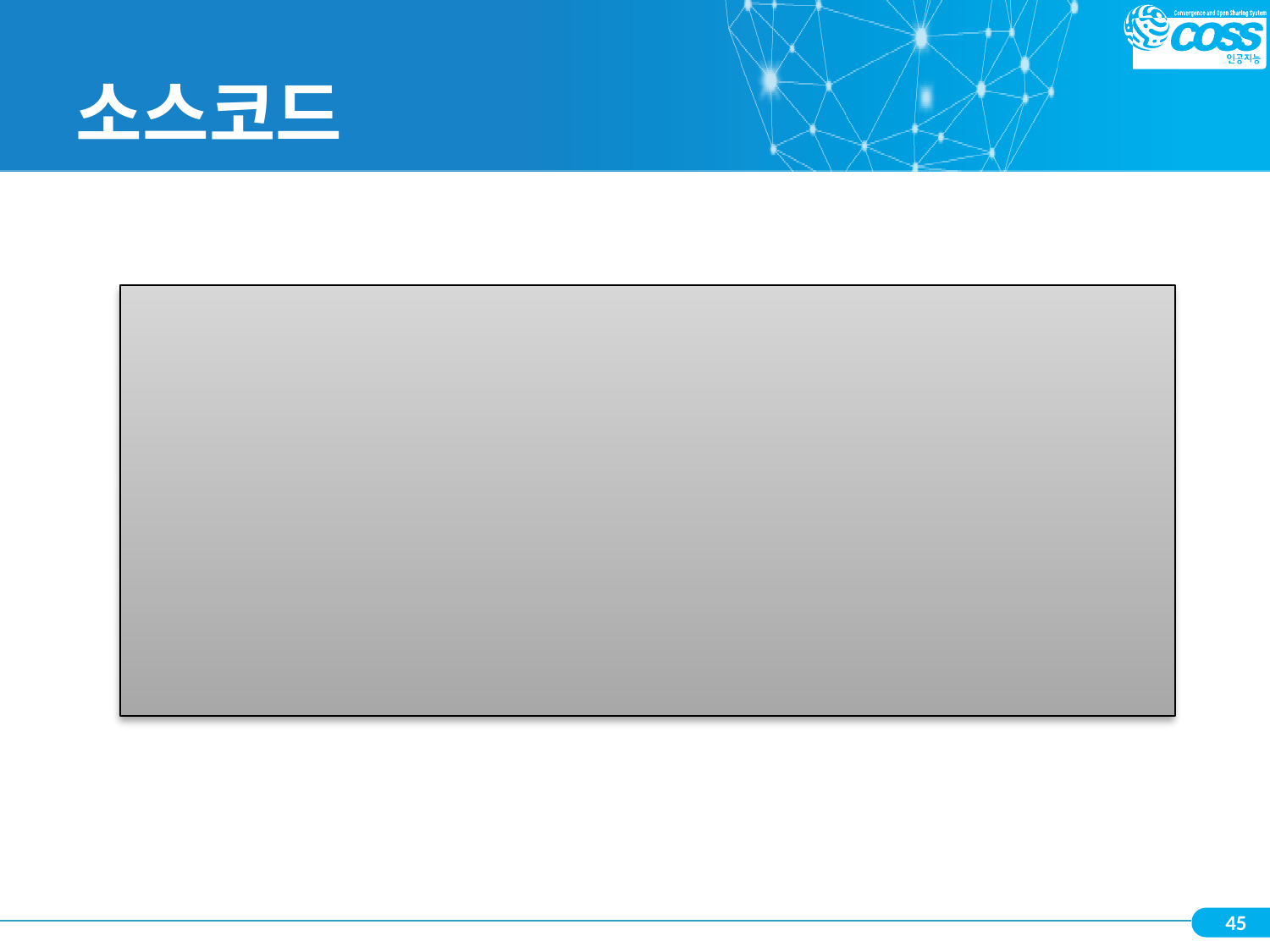

# 소스코드

# 읽어 들인 두 개의 정수의 곱을 구하여 표시
print("두 개의 정수를 입력해주세요.")
n1 = int(input("정수1 : "))
n2 = int(input("정수2 : "))
print("이들의 곱은", n1*n2, "입니다.")